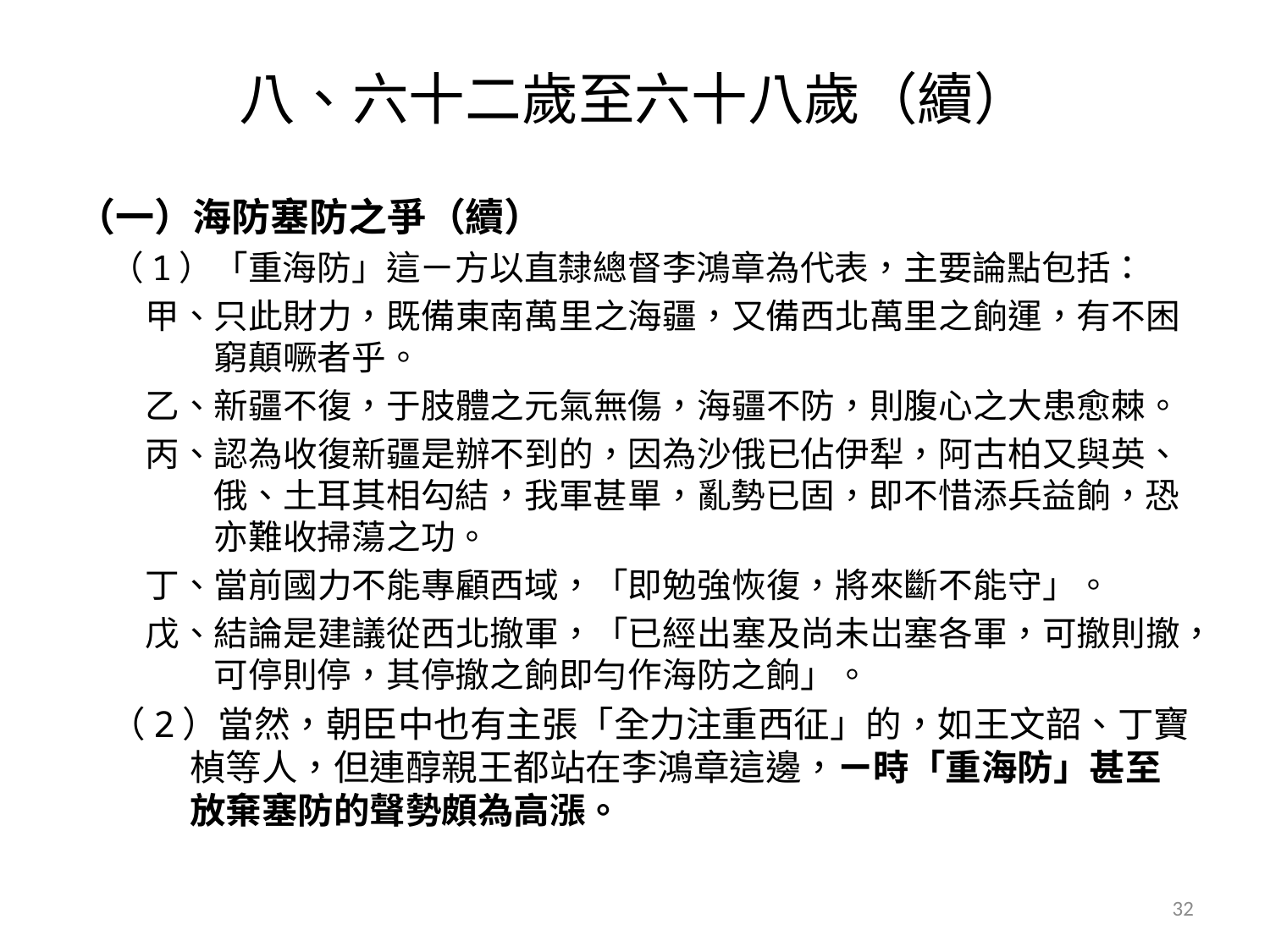

# 八、六十二歲至六十八歲（續）
（一）海防塞防之爭（續）
（1）「重海防」這ㄧ方以直隸總督李鴻章為代表，主要論點包括：
甲、只此財力，既備東南萬里之海疆，又備西北萬里之餉運，有不困窮顛噘者乎。
乙、新疆不復，于肢體之元氣無傷，海疆不防，則腹心之大患愈棘。
丙、認為收復新疆是辦不到的，因為沙俄已佔伊犁，阿古柏又與英、俄、土耳其相勾結，我軍甚單，亂勢已固，即不惜添兵益餉，恐亦難收掃蕩之功。
丁、當前國力不能專顧西域，「即勉強恢復，將來斷不能守」。
戊、結論是建議從西北撤軍，「已經出塞及尚未岀塞各軍，可撤則撤，可停則停，其停撤之餉即勻作海防之餉」。
（2）當然，朝臣中也有主張「全力注重西征」的，如王文韶、丁寶楨等人，但連醇親王都站在李鴻章這邊，ㄧ時「重海防」甚至放棄塞防的聲勢頗為高漲。

32